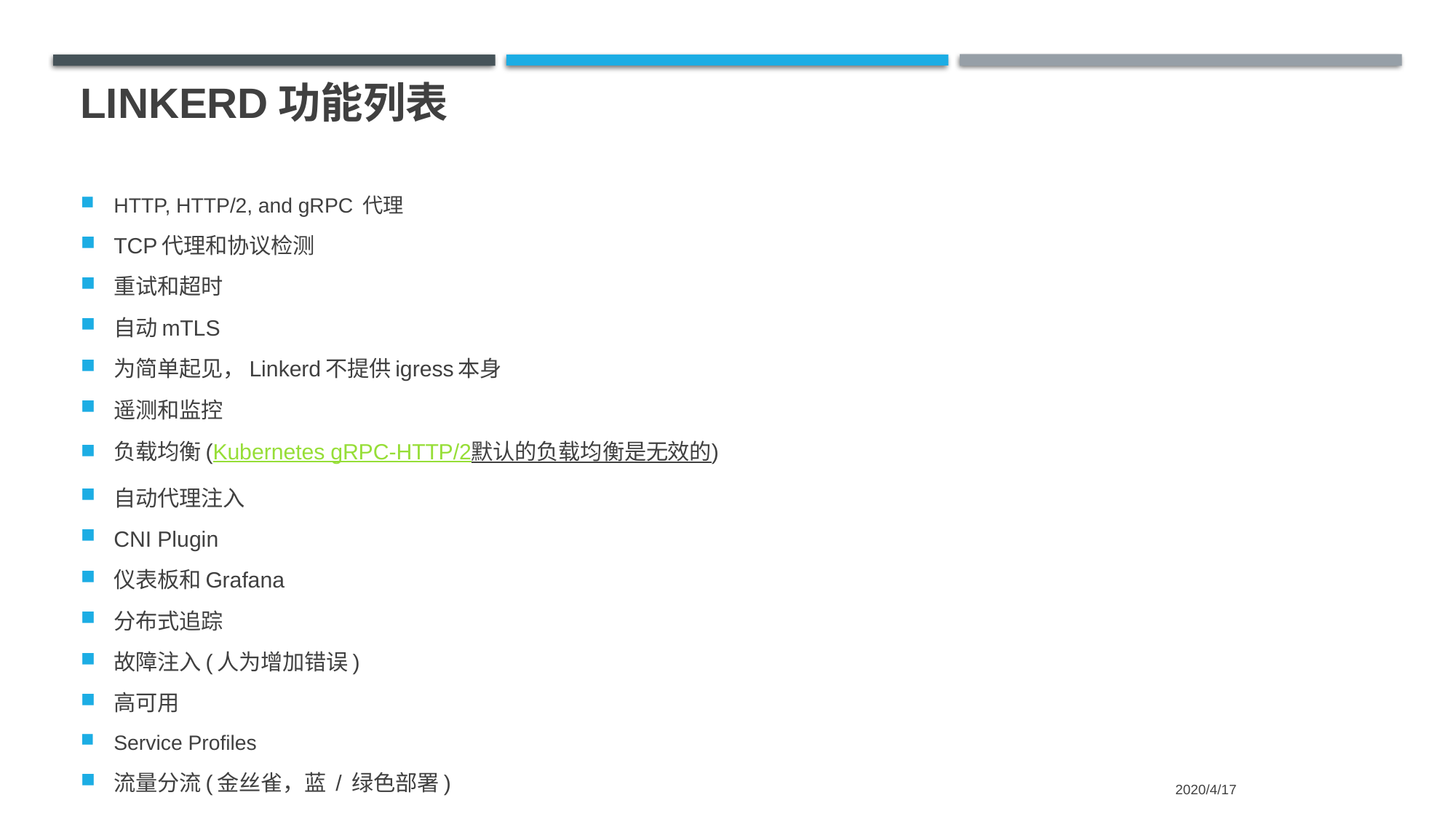

# Linkerd功能列表
HTTP, HTTP/2, and gRPC 代理
TCP代理和协议检测
重试和超时
自动mTLS
为简单起见，Linkerd不提供igress本身
遥测和监控
负载均衡(Kubernetes gRPC-HTTP/2默认的负载均衡是无效的)
自动代理注入
CNI Plugin
仪表板和Grafana
分布式追踪
故障注入(人为增加错误)
高可用
Service Profiles
流量分流(金丝雀，蓝 / 绿色部署)
2020/4/17